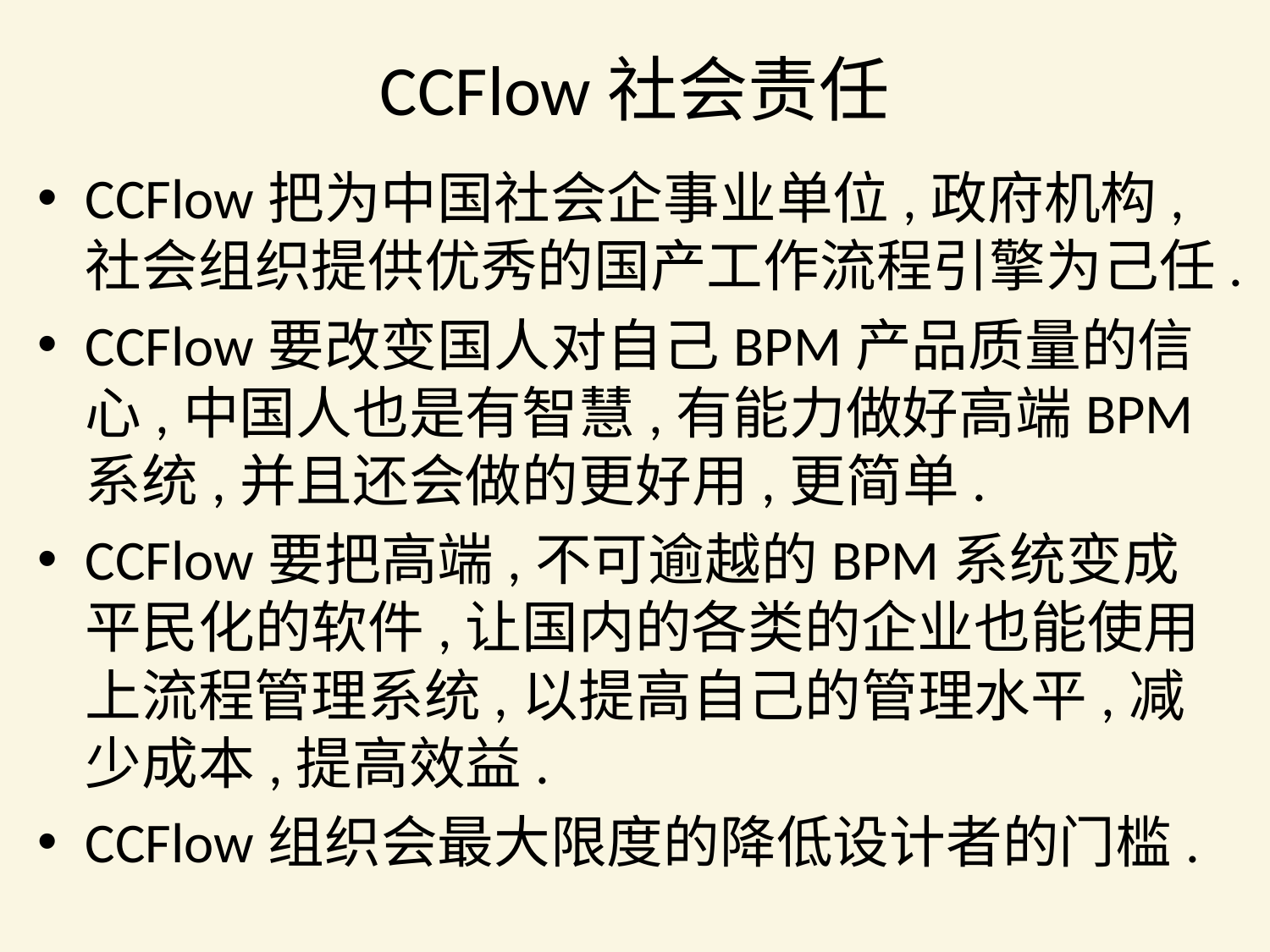

# CCFlow社会责任
CCFlow把为中国社会企事业单位,政府机构,社会组织提供优秀的国产工作流程引擎为己任.
CCFlow要改变国人对自己BPM产品质量的信心,中国人也是有智慧,有能力做好高端BPM系统,并且还会做的更好用,更简单.
CCFlow要把高端,不可逾越的BPM系统变成平民化的软件,让国内的各类的企业也能使用上流程管理系统,以提高自己的管理水平,减少成本,提高效益.
CCFlow组织会最大限度的降低设计者的门槛.